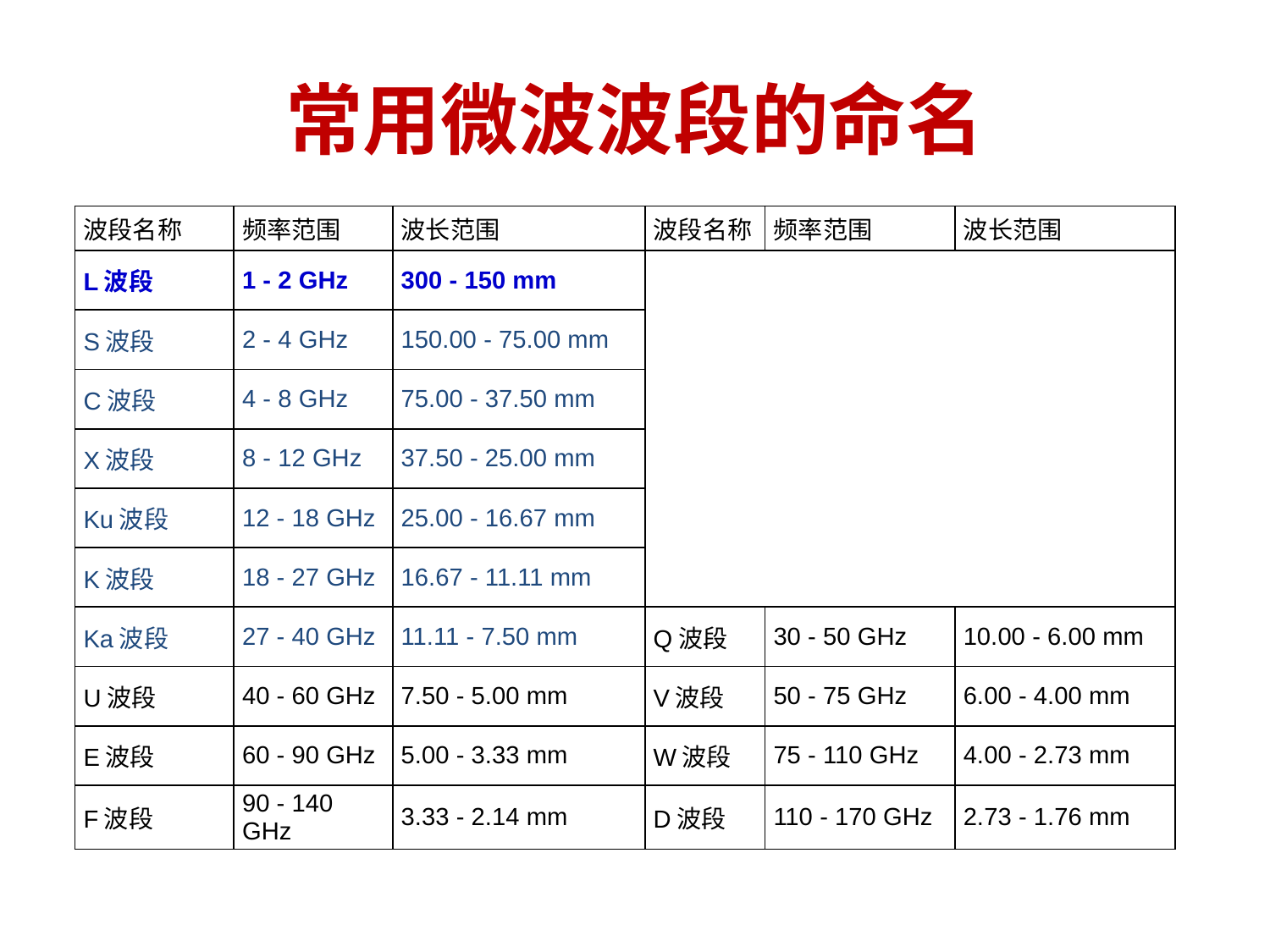

# 常用微波波段的命名
| 波段名称 | 频率范围 | 波长范围 | 波段名称 | 频率范围 | 波长范围 |
| --- | --- | --- | --- | --- | --- |
| L波段 | 1 - 2 GHz | 300 - 150 mm |  |  |  |
| S波段 | 2 - 4 GHz | 150.00 - 75.00 mm |  |  |  |
| C波段 | 4 - 8 GHz | 75.00 - 37.50 mm |  |  |  |
| X波段 | 8 - 12 GHz | 37.50 - 25.00 mm |  |  |  |
| Ku波段 | 12 - 18 GHz | 25.00 - 16.67 mm |  |  |  |
| K波段 | 18 - 27 GHz | 16.67 - 11.11 mm |  |  |  |
| Ka波段 | 27 - 40 GHz | 11.11 - 7.50 mm | Q波段 | 30 - 50 GHz | 10.00 - 6.00 mm |
| U波段 | 40 - 60 GHz | 7.50 - 5.00 mm | V波段 | 50 - 75 GHz | 6.00 - 4.00 mm |
| E波段 | 60 - 90 GHz | 5.00 - 3.33 mm | W波段 | 75 - 110 GHz | 4.00 - 2.73 mm |
| F波段 | 90 - 140 GHz | 3.33 - 2.14 mm | D波段 | 110 - 170 GHz | 2.73 - 1.76 mm |